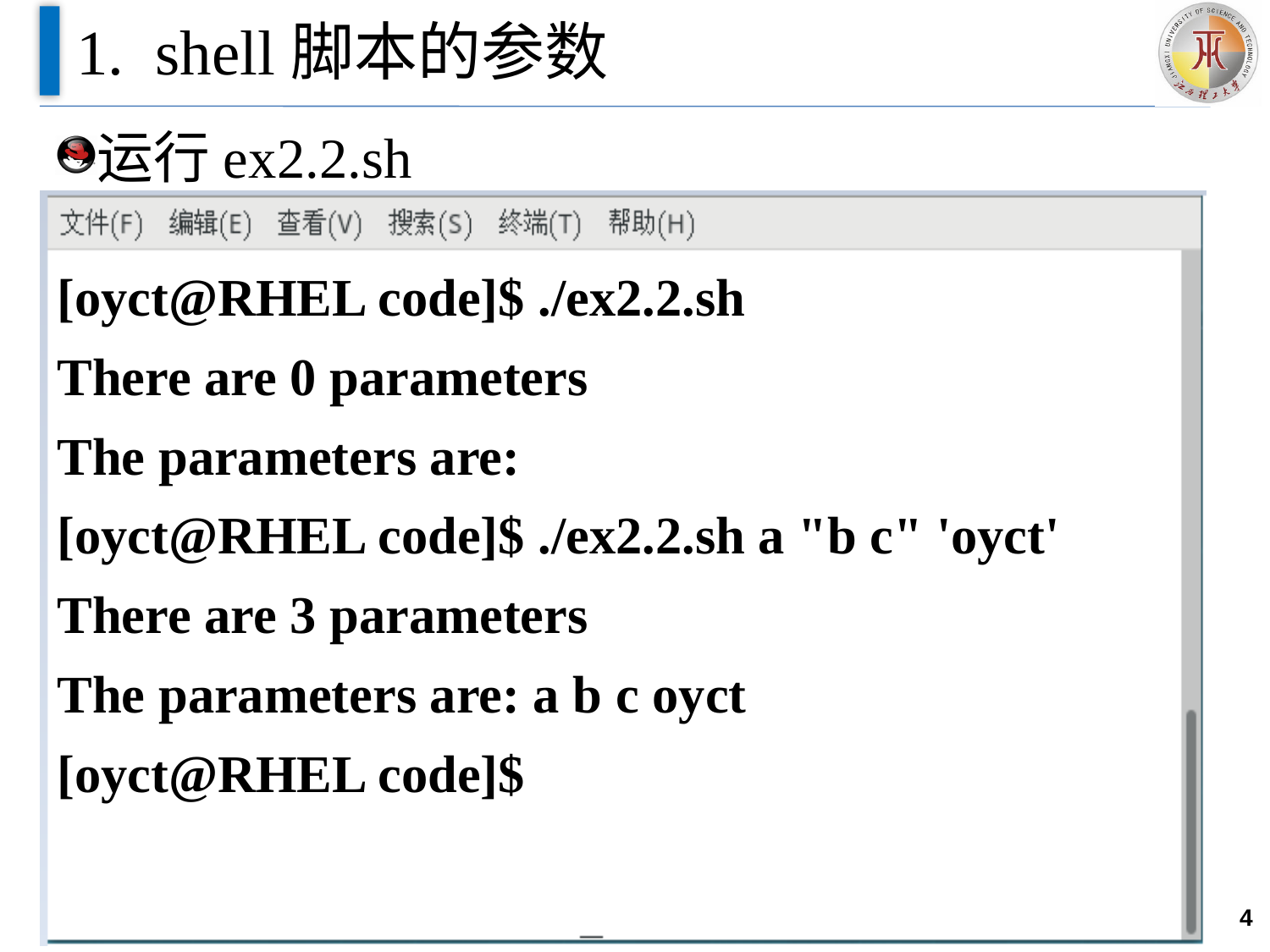

# 1.  shell脚本的参数
运行ex2.2.sh
[oyct@RHEL code]$ ./ex2.2.sh
There are 0 parameters
The parameters are:
[oyct@RHEL code]$ ./ex2.2.sh a "b c" 'oyct'
There are 3 parameters
The parameters are: a b c oyct
[oyct@RHEL code]$

4